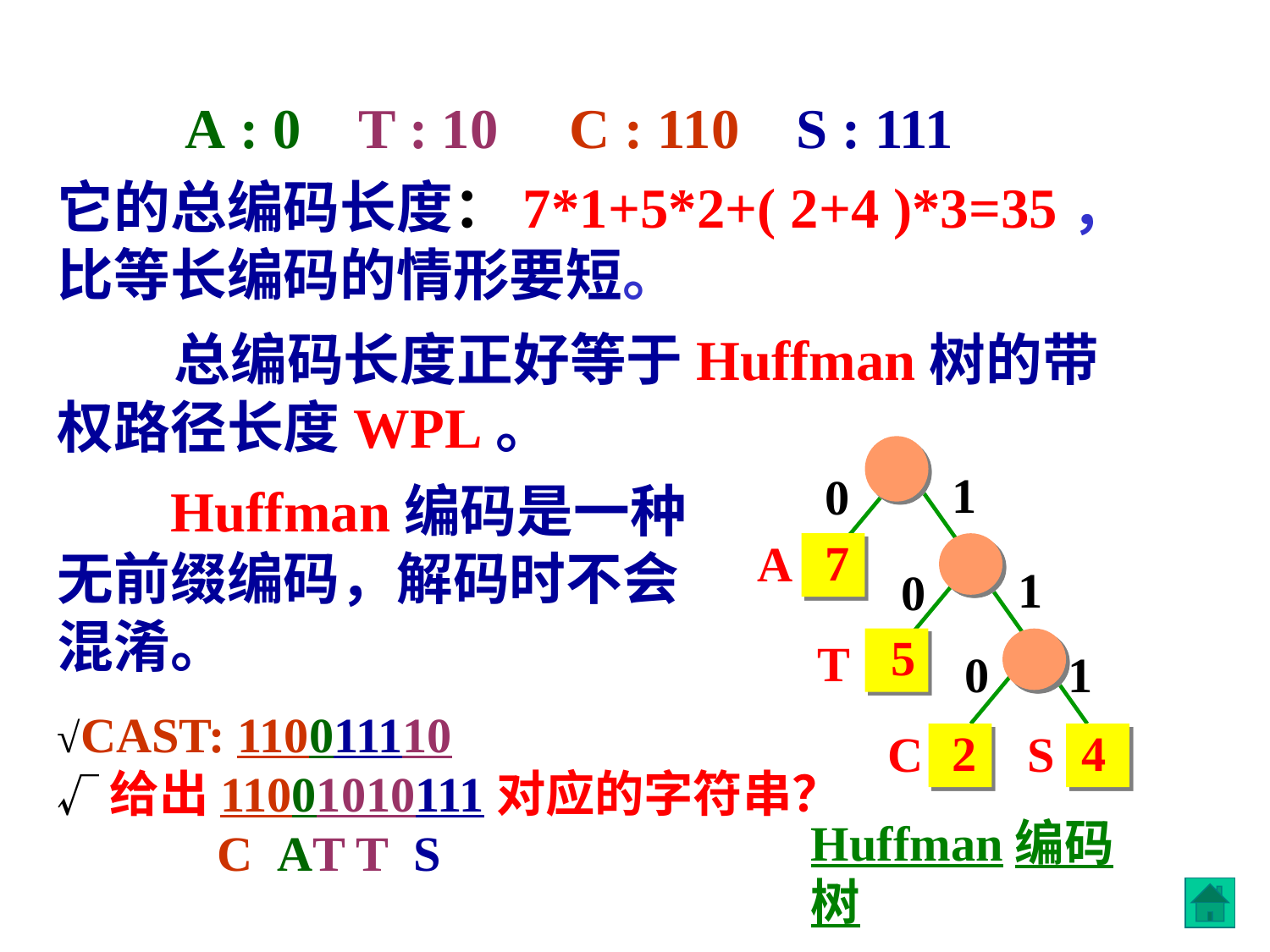

A : 0    T : 10     C : 110    S : 111
它的总编码长度：7*1+5*2+( 2+4 )*3=35，比等长编码的情形要短。
        总编码长度正好等于Huffman树的带权路径长度WPL。
        Huffman编码是一种                                   无前缀编码，解码时不会                                  混淆。
√CAST: 110011110
√给出11001010111对应的字符串？
             C  AT T  S

1
0

7
A

1
0

5
T

0
1

2
4
C
S

Huffman编码树